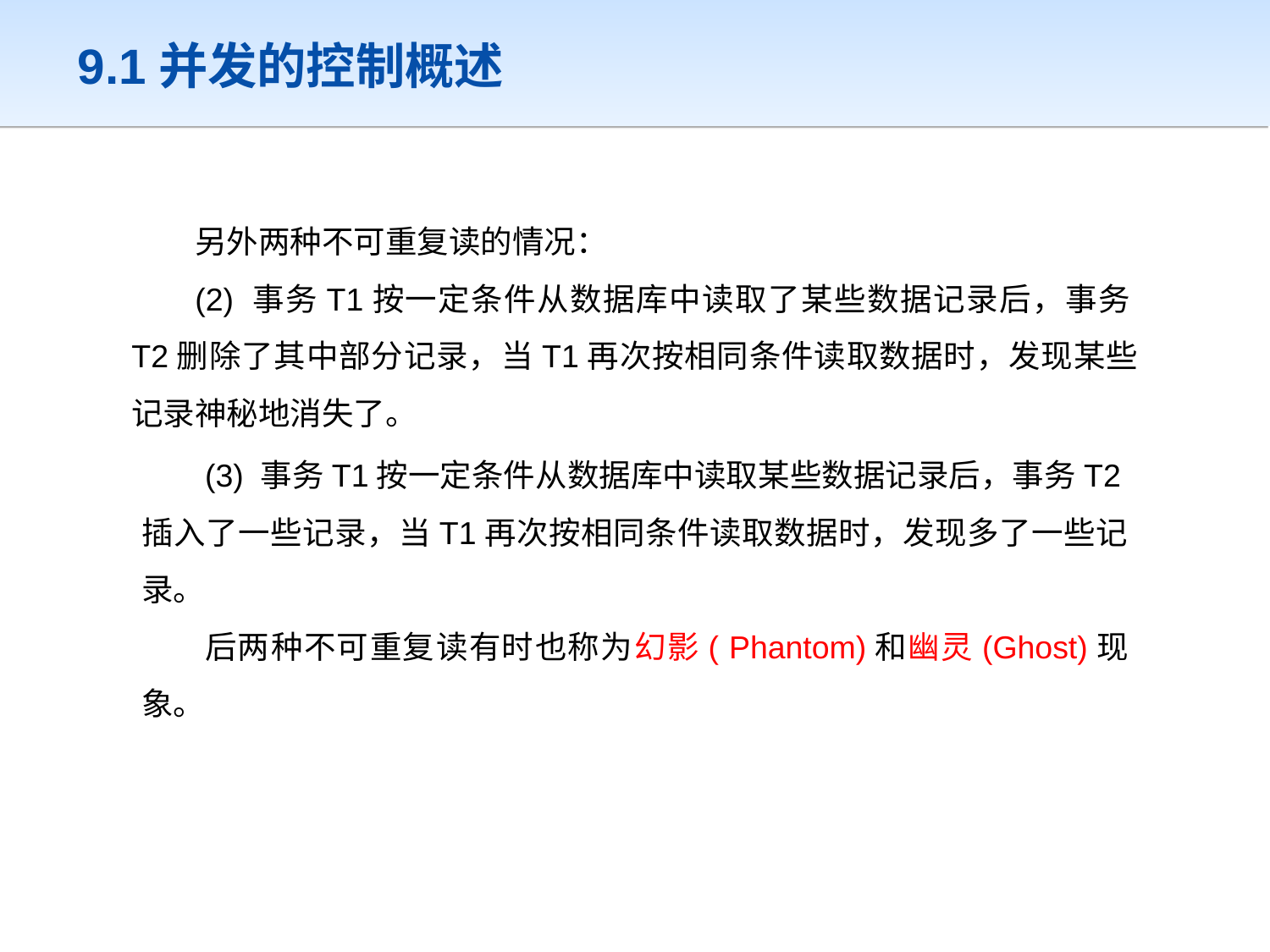

# 9.1并发的控制概述

另外两种不可重复读的情况：
(2) 事务T1按一定条件从数据库中读取了某些数据记录后，事务T2删除了其中部分记录，当T1再次按相同条件读取数据时，发现某些记录神秘地消失了。

(3) 事务T1按一定条件从数据库中读取某些数据记录后，事务T2插入了一些记录，当T1再次按相同条件读取数据时，发现多了一些记录。
后两种不可重复读有时也称为幻影( Phantom)和幽灵(Ghost)现象。